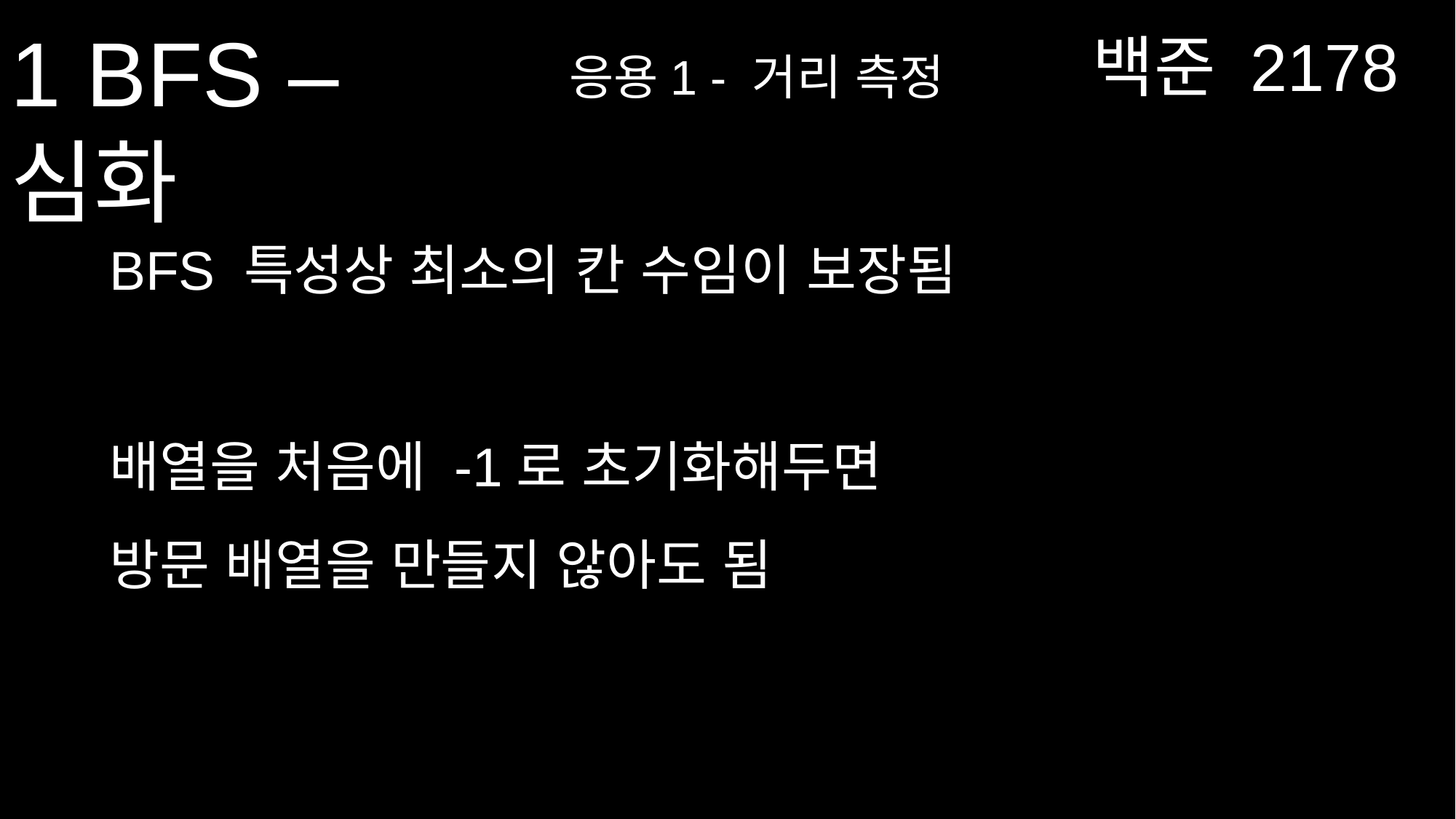

1 BFS – 심화
백준 2178
응용1 - 거리 측정
BFS 특성상 최소의 칸 수임이 보장됨

배열을 처음에 -1로 초기화해두면
방문 배열을 만들지 않아도 됨